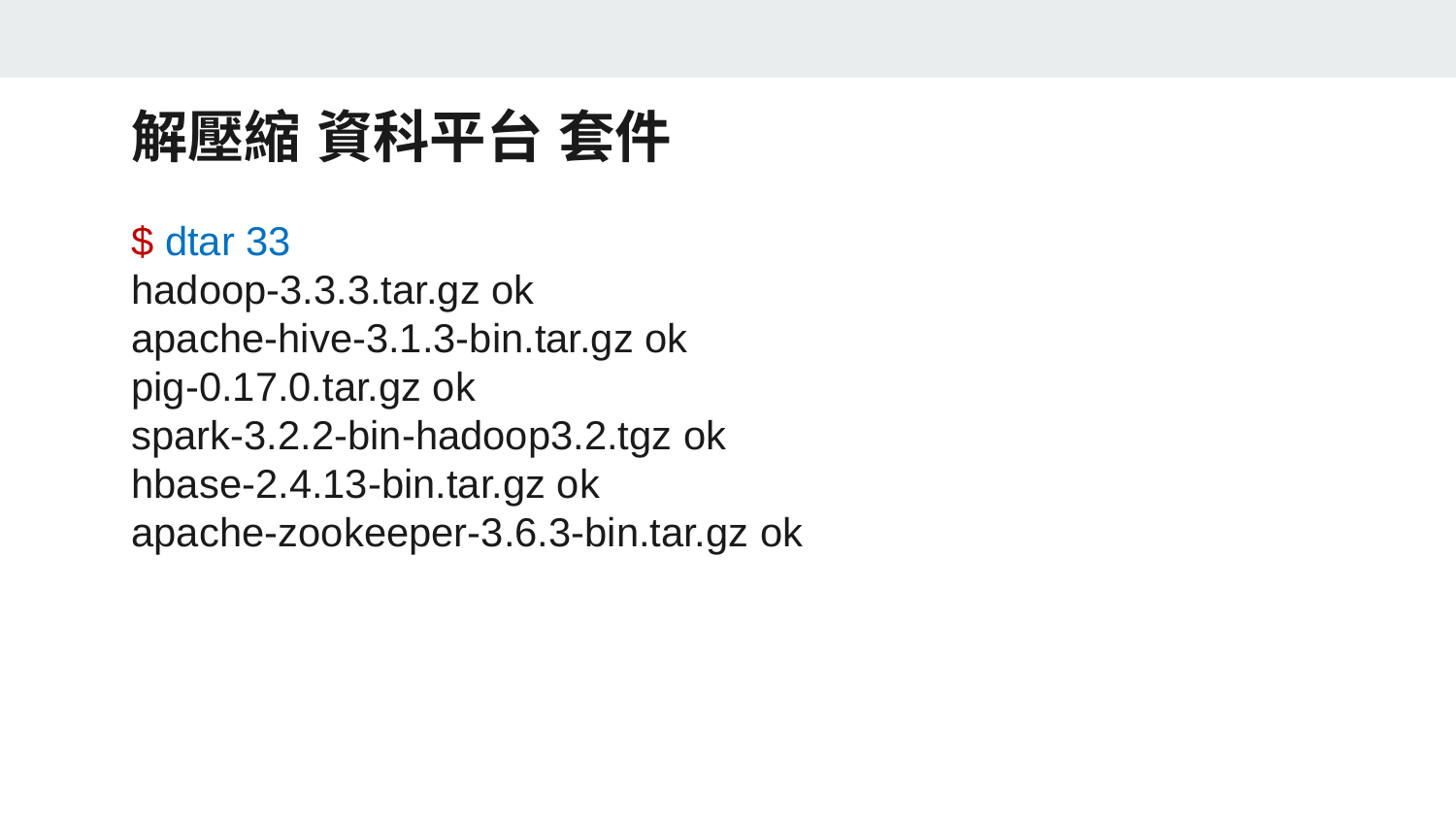

解壓縮 資科平台 套件
$ dtar 33
hadoop-3.3.3.tar.gz ok
apache-hive-3.1.3-bin.tar.gz ok
pig-0.17.0.tar.gz ok
spark-3.2.2-bin-hadoop3.2.tgz ok
hbase-2.4.13-bin.tar.gz ok
apache-zookeeper-3.6.3-bin.tar.gz ok